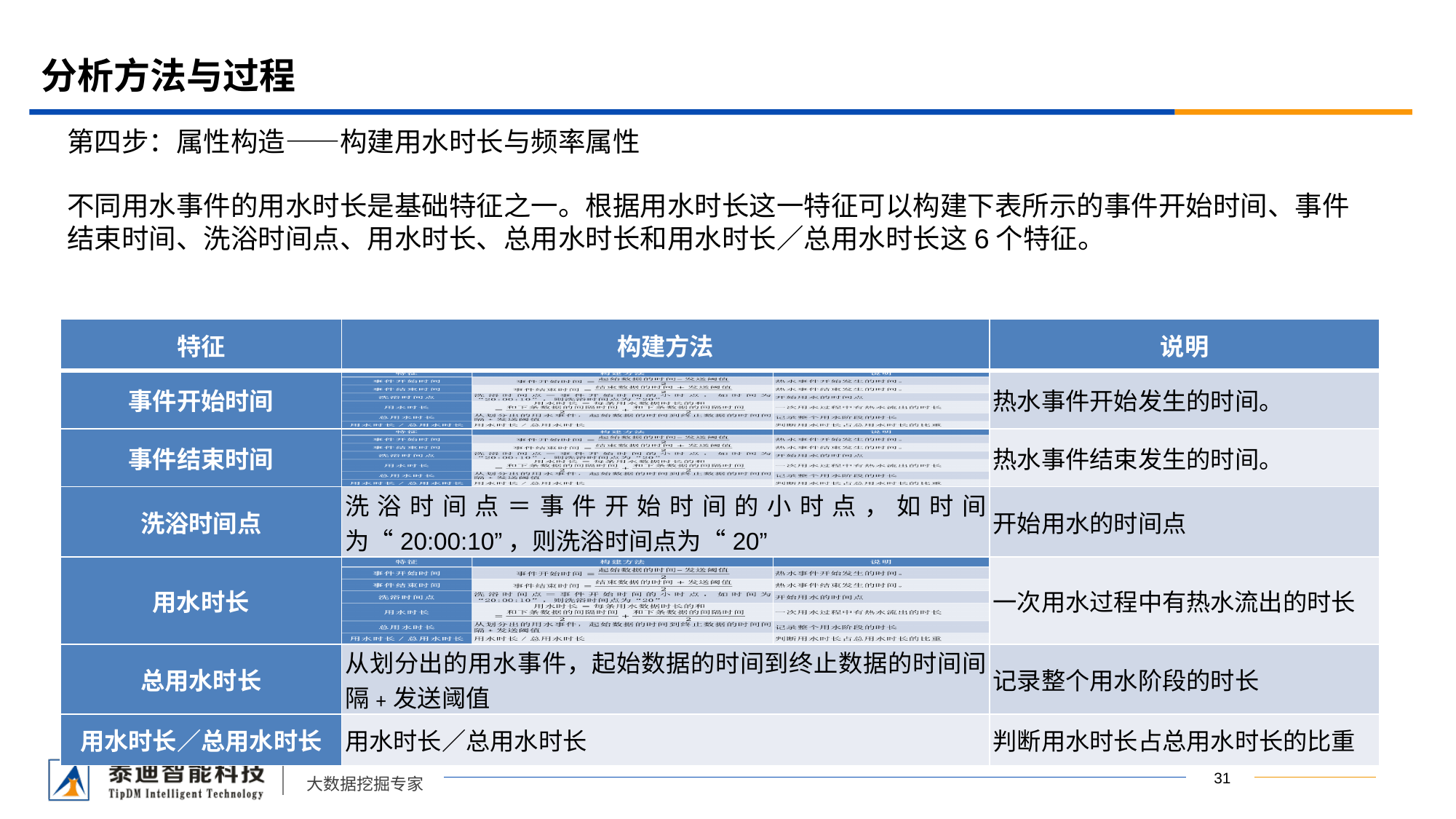

# 分析方法与过程
第四步：属性构造——构建用水时长与频率属性
不同用水事件的用水时长是基础特征之一。根据用水时长这一特征可以构建下表所示的事件开始时间、事件结束时间、洗浴时间点、用水时长、总用水时长和用水时长／总用水时长这6个特征。
| 特征 | 构建方法 | 说明 |
| --- | --- | --- |
| 事件开始时间 |  | 热水事件开始发生的时间。 |
| 事件结束时间 |  | 热水事件结束发生的时间。 |
| 洗浴时间点 | 洗浴时间点＝事件开始时间的小时点，如时间为“20:00:10”，则洗浴时间点为“20” | 开始用水的时间点 |
| 用水时长 |  | 一次用水过程中有热水流出的时长 |
| 总用水时长 | 从划分出的用水事件，起始数据的时间到终止数据的时间间隔﹢发送阈值 | 记录整个用水阶段的时长 |
| 用水时长／总用水时长 | 用水时长／总用水时长 | 判断用水时长占总用水时长的比重 |